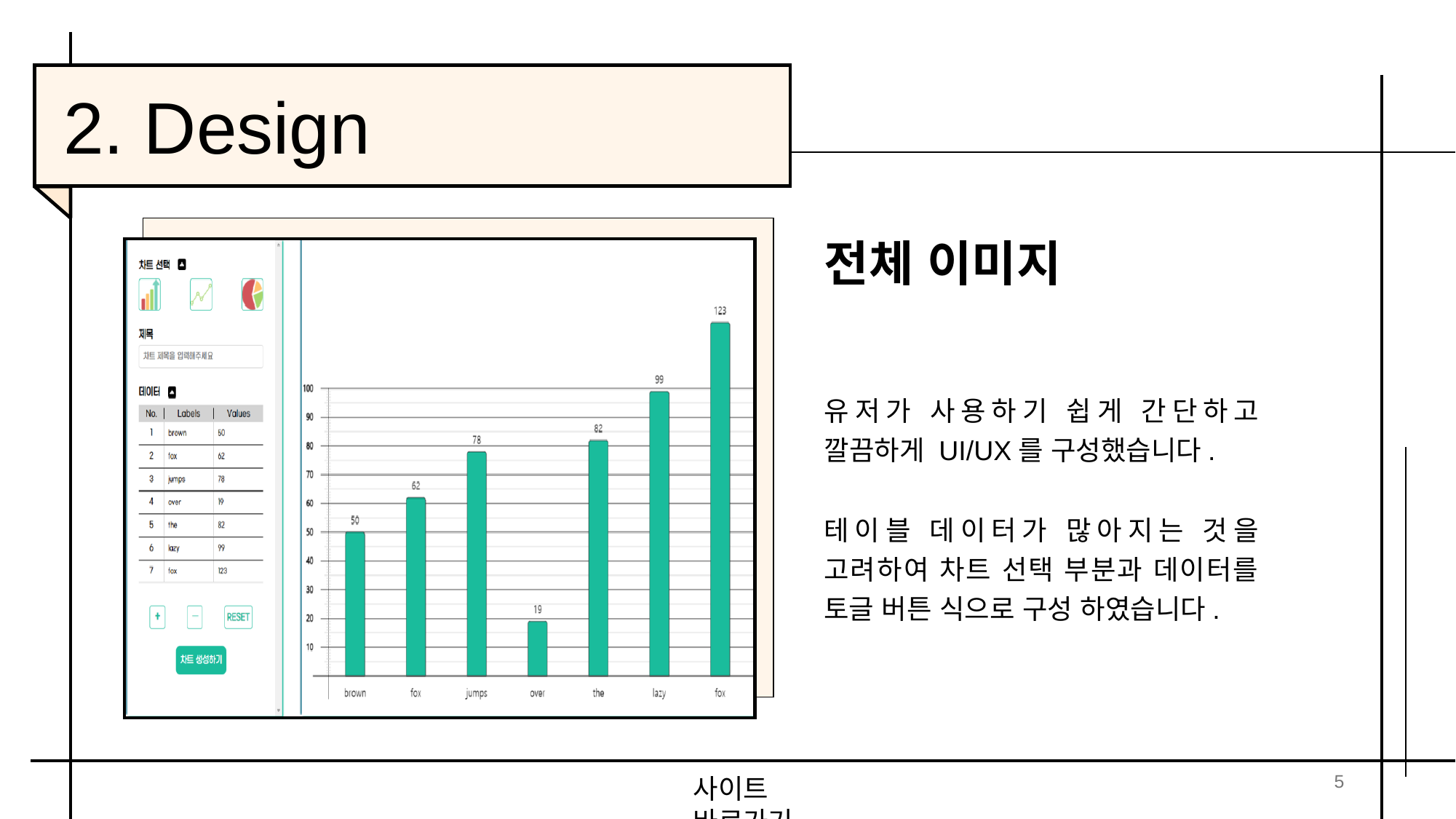

2. Design

전체 이미지
유저가 사용하기 쉽게 간단하고 깔끔하게 UI/UX를 구성했습니다.
테이블 데이터가 많아지는 것을 고려하여 차트 선택 부분과 데이터를 토글 버튼 식으로 구성 하였습니다.
5
사이트 바로가기